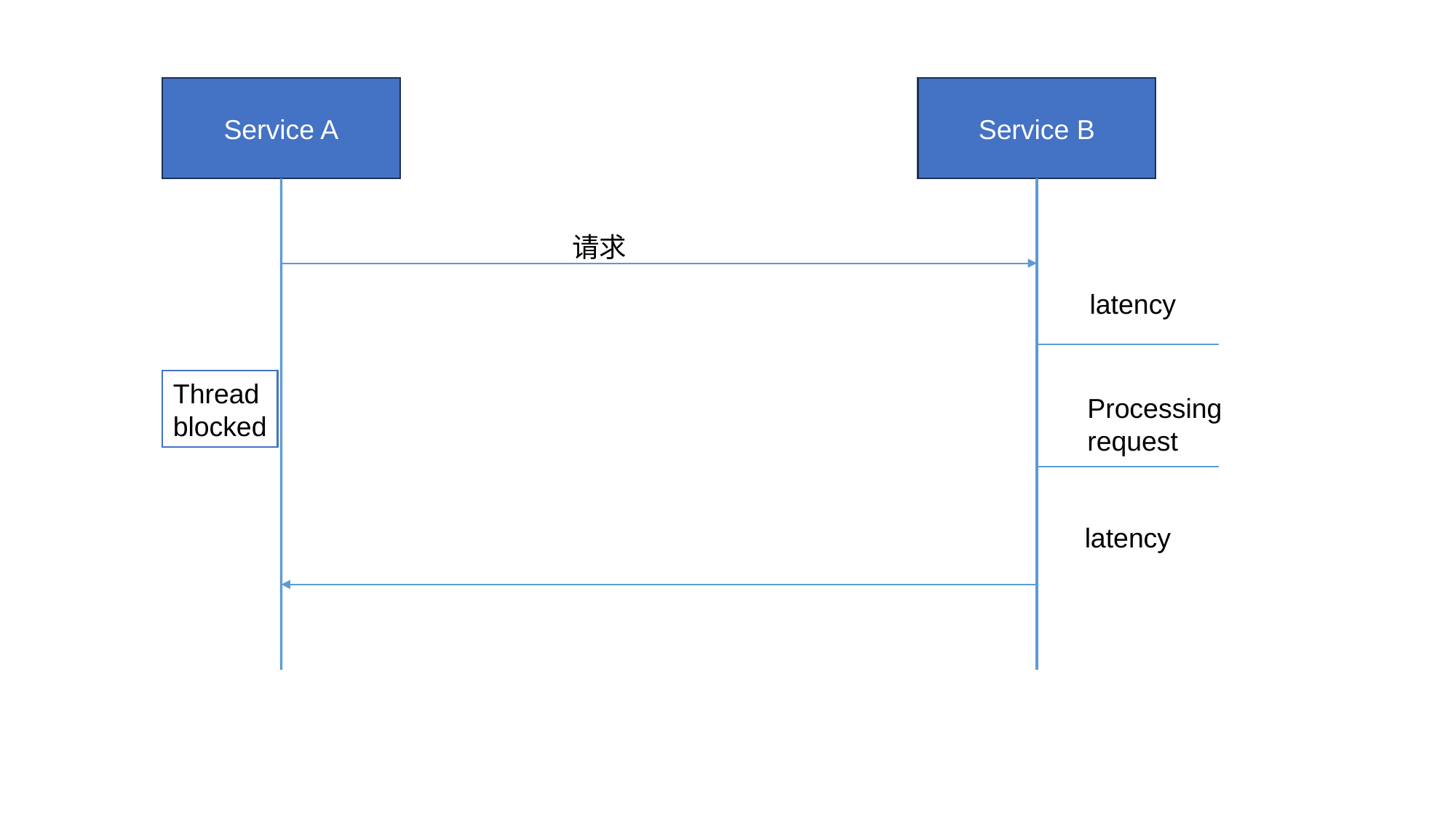

Service A
Service B
请求
latency
Thread
blocked
Processing
request
latency